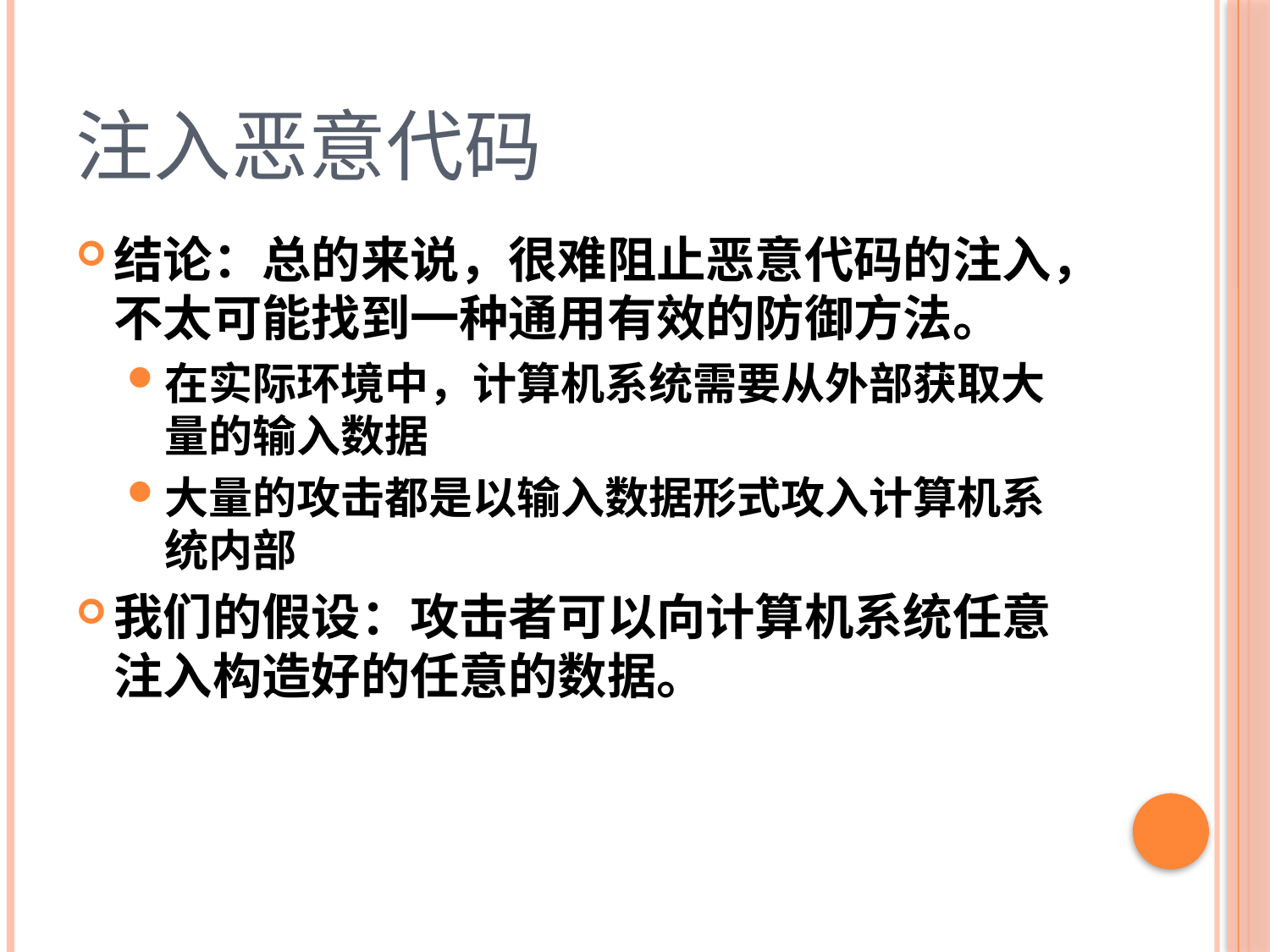

# 注入恶意代码
结论：总的来说，很难阻止恶意代码的注入，不太可能找到一种通用有效的防御方法。
在实际环境中，计算机系统需要从外部获取大量的输入数据
大量的攻击都是以输入数据形式攻入计算机系统内部
我们的假设：攻击者可以向计算机系统任意注入构造好的任意的数据。